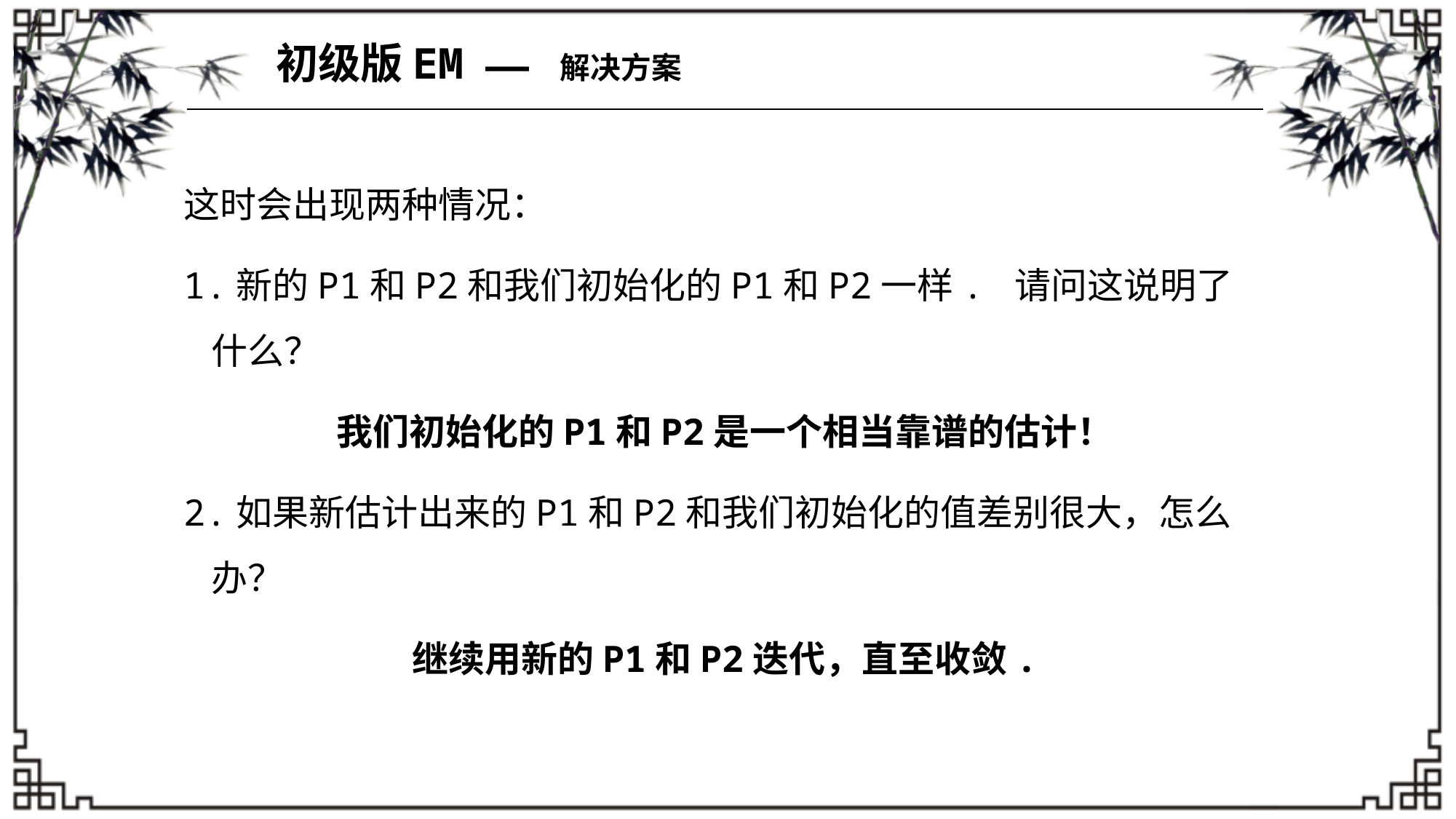

初级版EM —— 解决方案
这时会出现两种情况：
1.新的P1和P2和我们初始化的P1和P2一样. 请问这说明了什么？
我们初始化的P1和P2是一个相当靠谱的估计！
2.如果新估计出来的P1和P2和我们初始化的值差别很大，怎么办？
继续用新的P1和P2迭代，直至收敛.